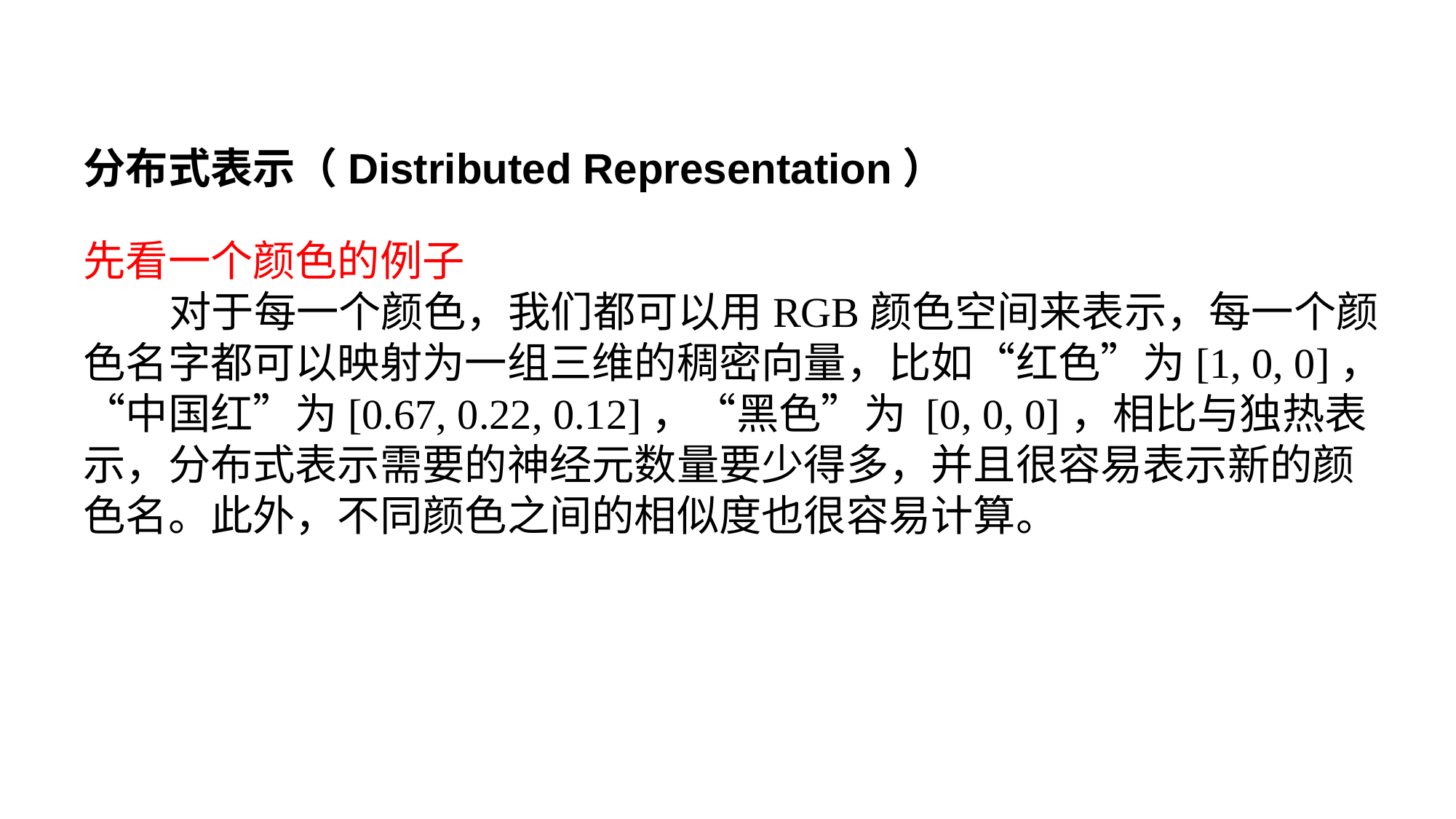

分布式表示（Distributed Representation）
先看一个颜色的例子
        对于每一个颜色，我们都可以用RGB颜色空间来表示，每一个颜色名字都可以映射为一组三维的稠密向量，比如“红色”为[1, 0, 0]，“中国红”为[0.67, 0.22, 0.12]，“黑色”为 [0, 0, 0]，相比与独热表示，分布式表示需要的神经元数量要少得多，并且很容易表示新的颜色名。此外，不同颜色之间的相似度也很容易计算。